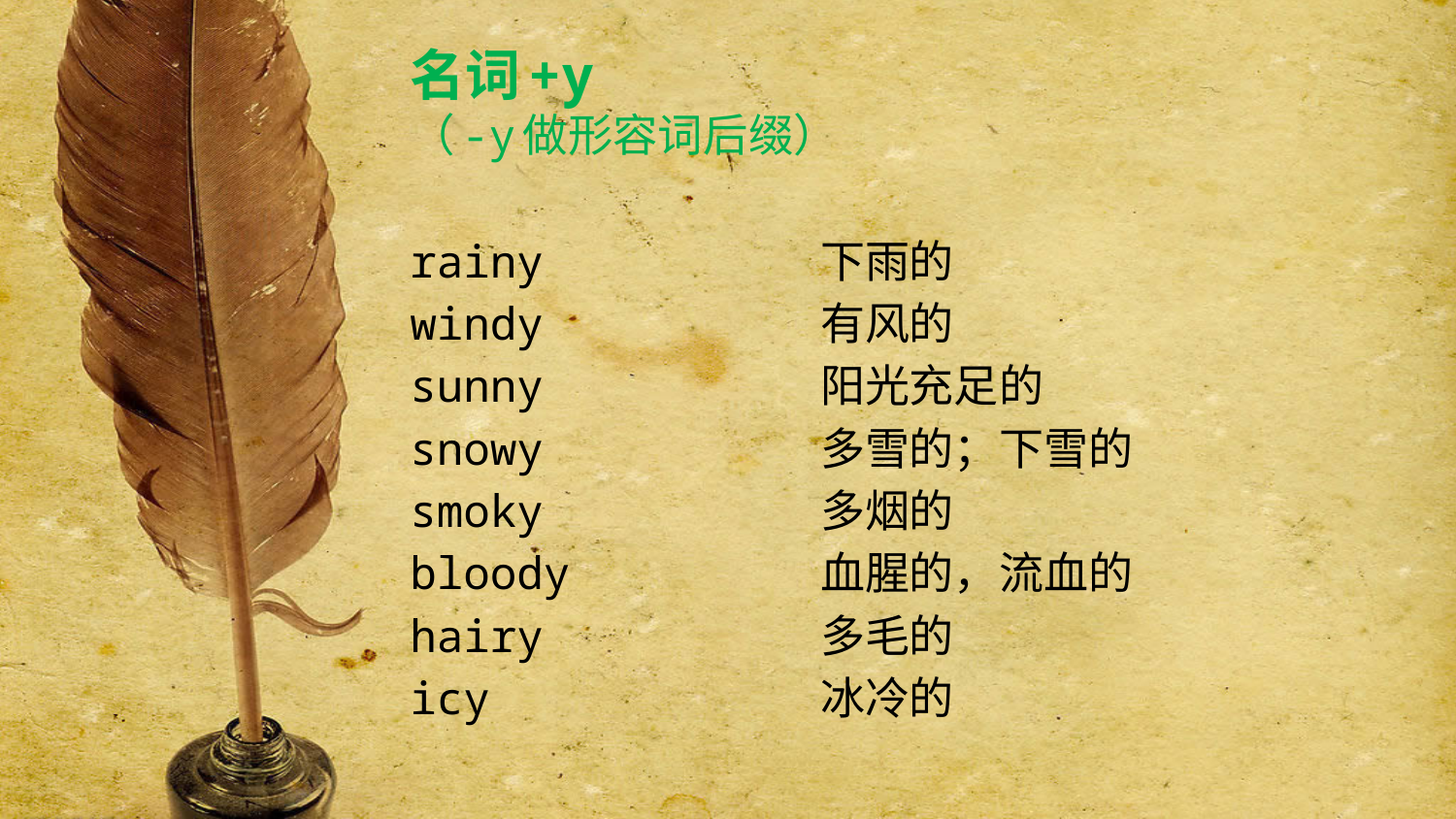

# 名词+y （-y做形容词后缀）
rainy          下雨的
windy          有风的
sunny          阳光充足的
snowy          多雪的；下雪的
smoky          多烟的
bloody         血腥的，流血的
hairy          多毛的
icy            冰冷的